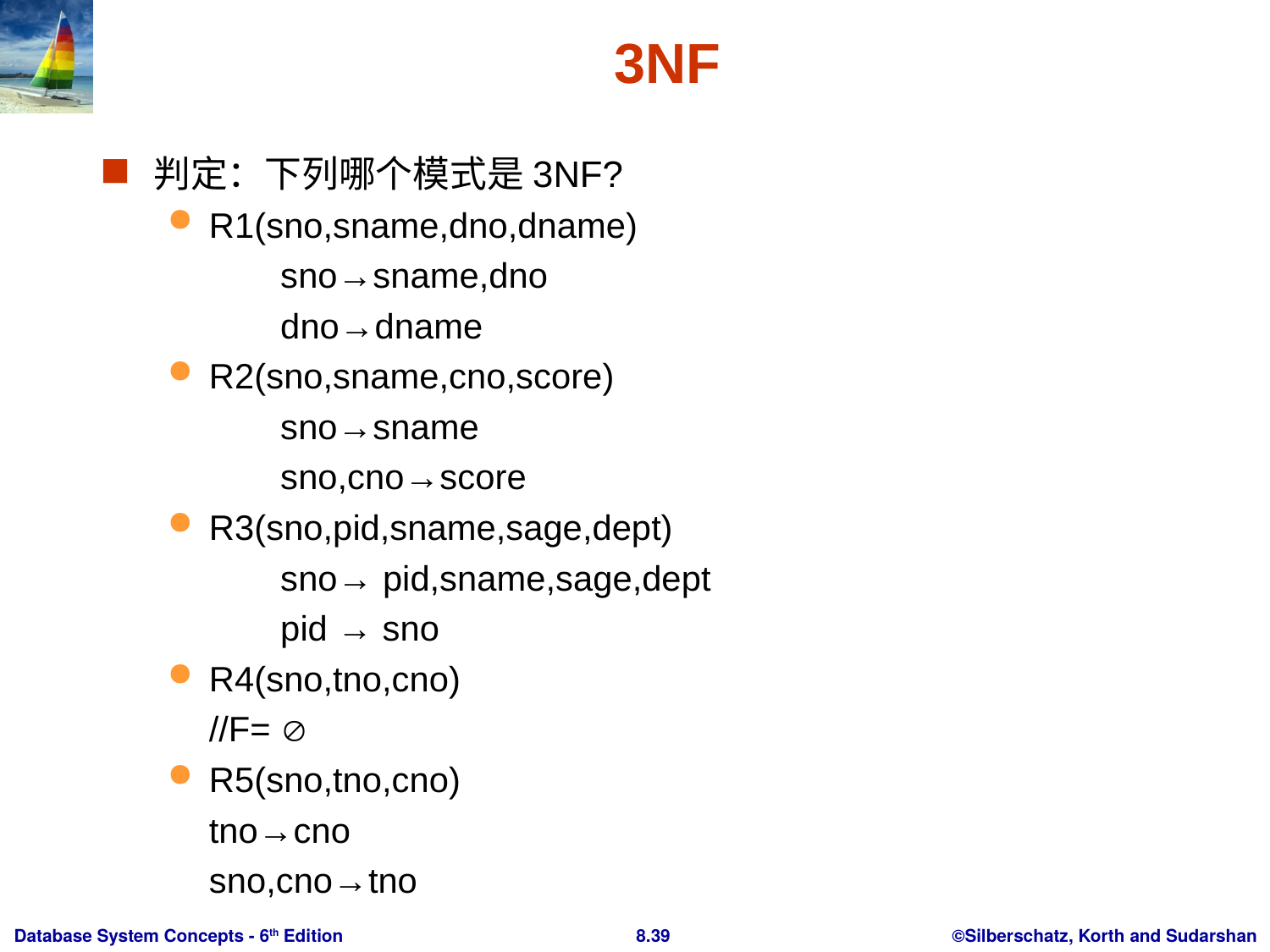

# 3NF
判定：下列哪个模式是3NF?
R1(sno,sname,dno,dname)
		sno→sname,dno
		dno→dname
R2(sno,sname,cno,score)
		sno→sname
		sno,cno→score
R3(sno,pid,sname,sage,dept)
		sno→ pid,sname,sage,dept
		pid → sno
R4(sno,tno,cno)
	//F= ∅
R5(sno,tno,cno)
	tno→cno
	sno,cno→tno